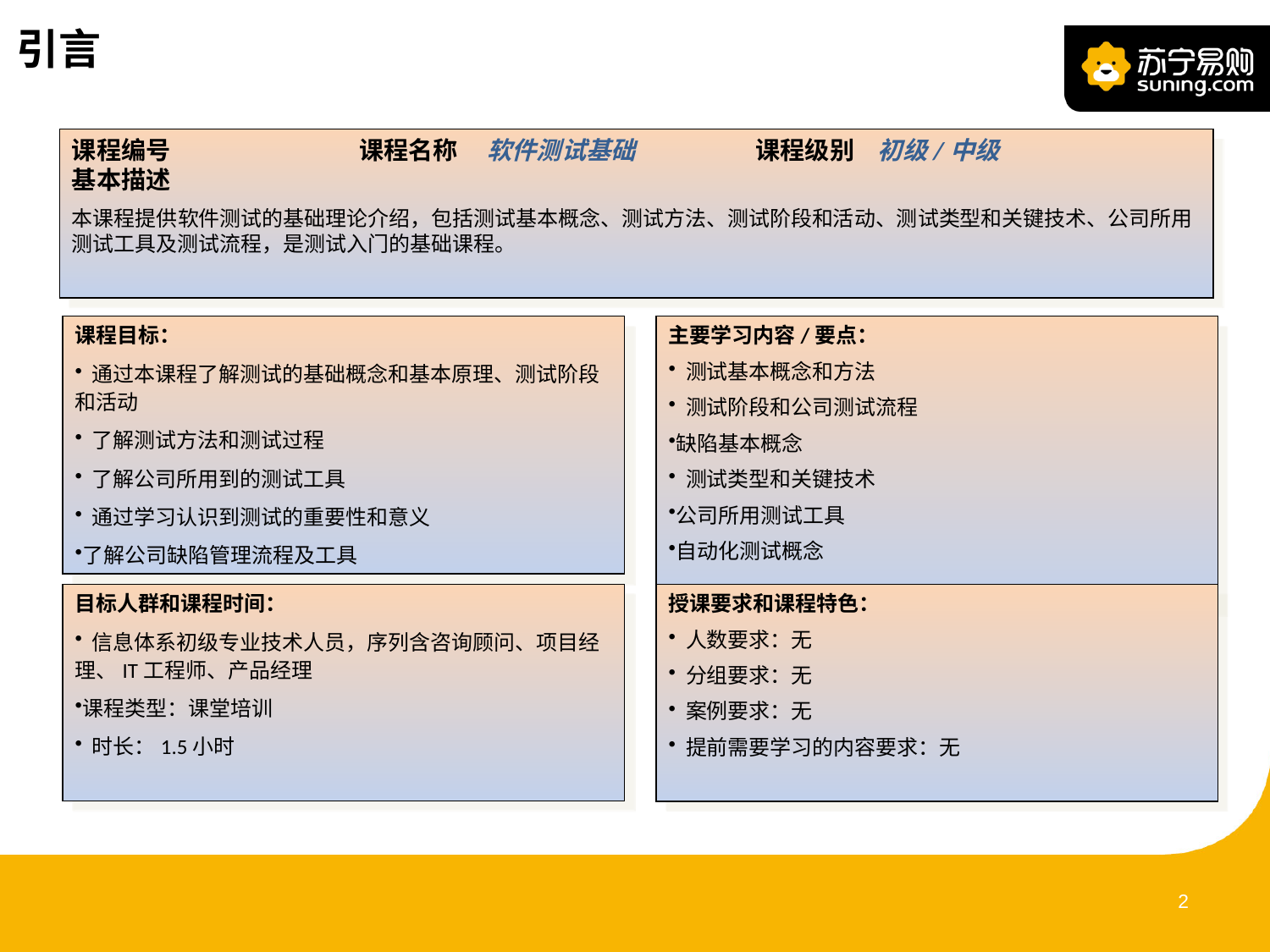

引言
课程编号                                 课程名称     软件测试基础                     课程级别    初级/中级
基本描述
本课程提供软件测试的基础理论介绍，包括测试基本概念、测试方法、测试阶段和活动、测试类型和关键技术、公司所用测试工具及测试流程，是测试入门的基础课程。

课程目标：
 通过本课程了解测试的基础概念和基本原理、测试阶段和活动
 了解测试方法和测试过程
 了解公司所用到的测试工具
 通过学习认识到测试的重要性和意义
了解公司缺陷管理流程及工具
主要学习内容/要点：
 测试基本概念和方法
 测试阶段和公司测试流程
缺陷基本概念
 测试类型和关键技术
公司所用测试工具
自动化测试概念

目标人群和课程时间：
 信息体系初级专业技术人员，序列含咨询顾问、项目经理、IT工程师、产品经理
课程类型：课堂培训
 时长：1.5小时

授课要求和课程特色：
 人数要求：无
 分组要求：无
 案例要求：无
 提前需要学习的内容要求：无

2